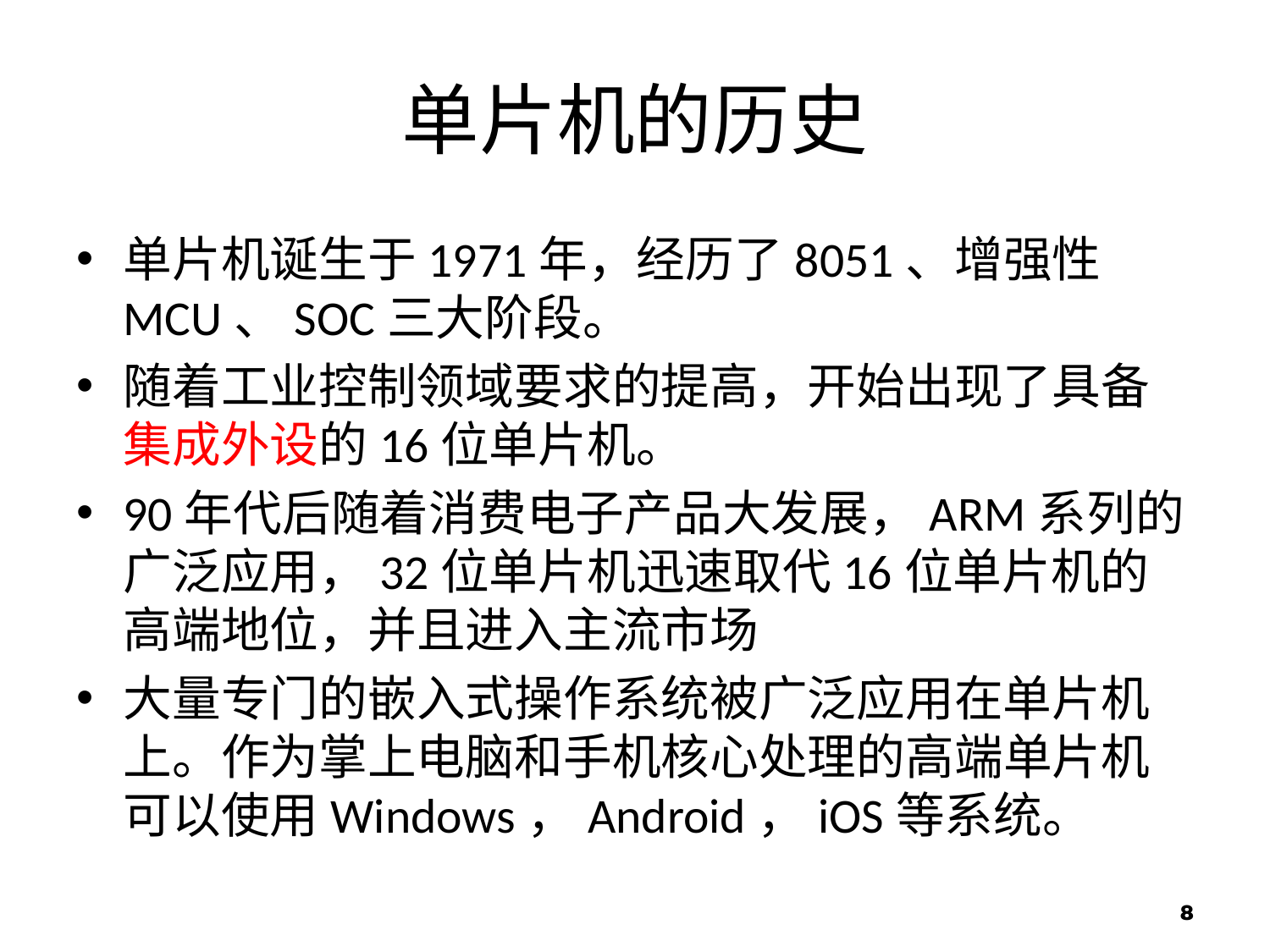

# 单片机的历史
单片机诞生于1971年，经历了8051、增强性MCU、SOC三大阶段。
随着工业控制领域要求的提高，开始出现了具备集成外设的16位单片机。
90年代后随着消费电子产品大发展，ARM系列的广泛应用，32位单片机迅速取代16位单片机的高端地位，并且进入主流市场
大量专门的嵌入式操作系统被广泛应用在单片机上。作为掌上电脑和手机核心处理的高端单片机可以使用Windows，Android，iOS等系统。

8